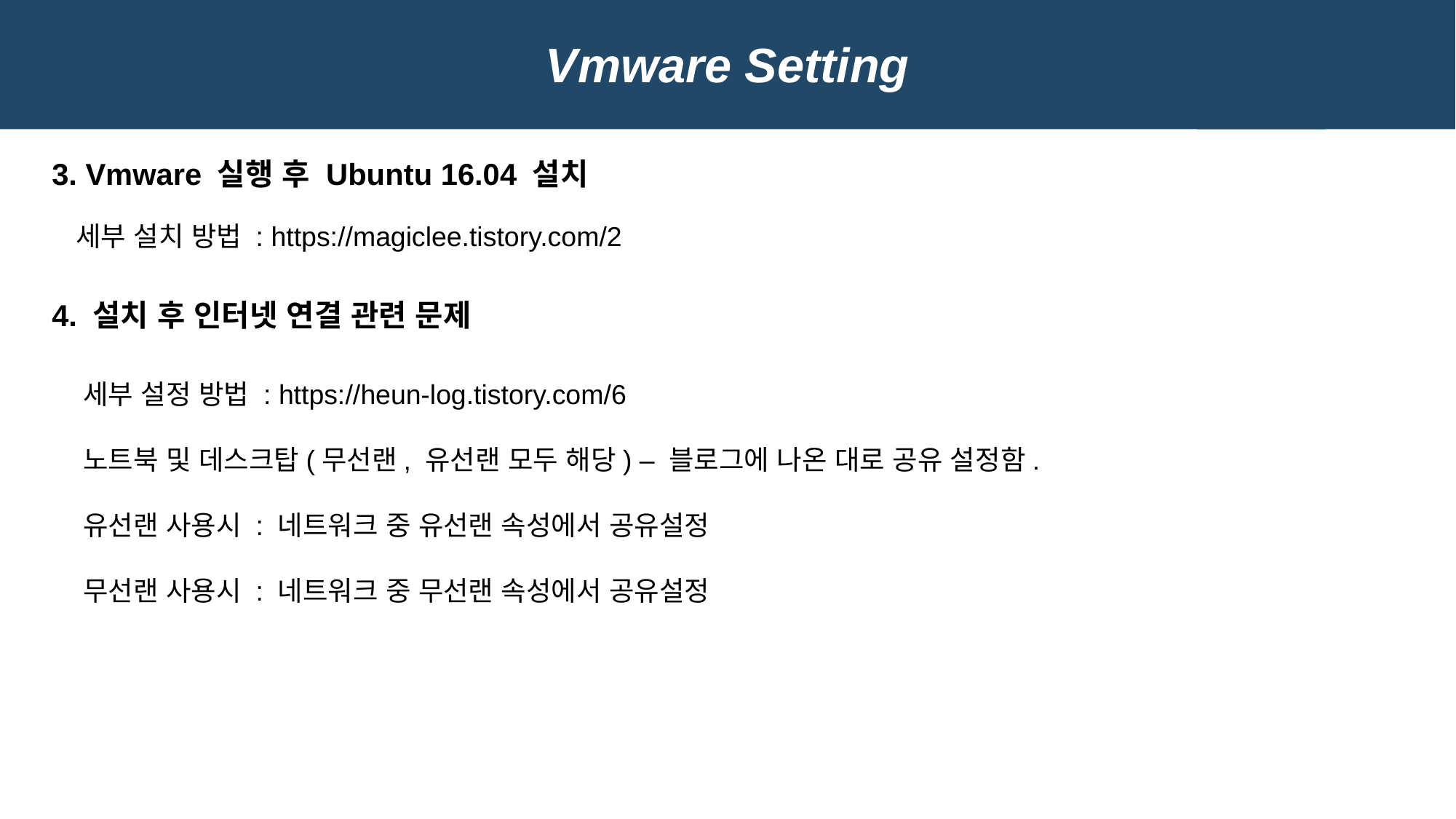

Vmware Setting

3. Vmware 실행 후 Ubuntu 16.04 설치

세부 설치 방법 : https://magiclee.tistory.com/2
4. 설치 후 인터넷 연결 관련 문제
세부 설정 방법 : https://heun-log.tistory.com/6

노트북 및 데스크탑(무선랜, 유선랜 모두 해당) – 블로그에 나온 대로 공유 설정함.

유선랜 사용시 : 네트워크 중 유선랜 속성에서 공유설정

무선랜 사용시 : 네트워크 중 무선랜 속성에서 공유설정